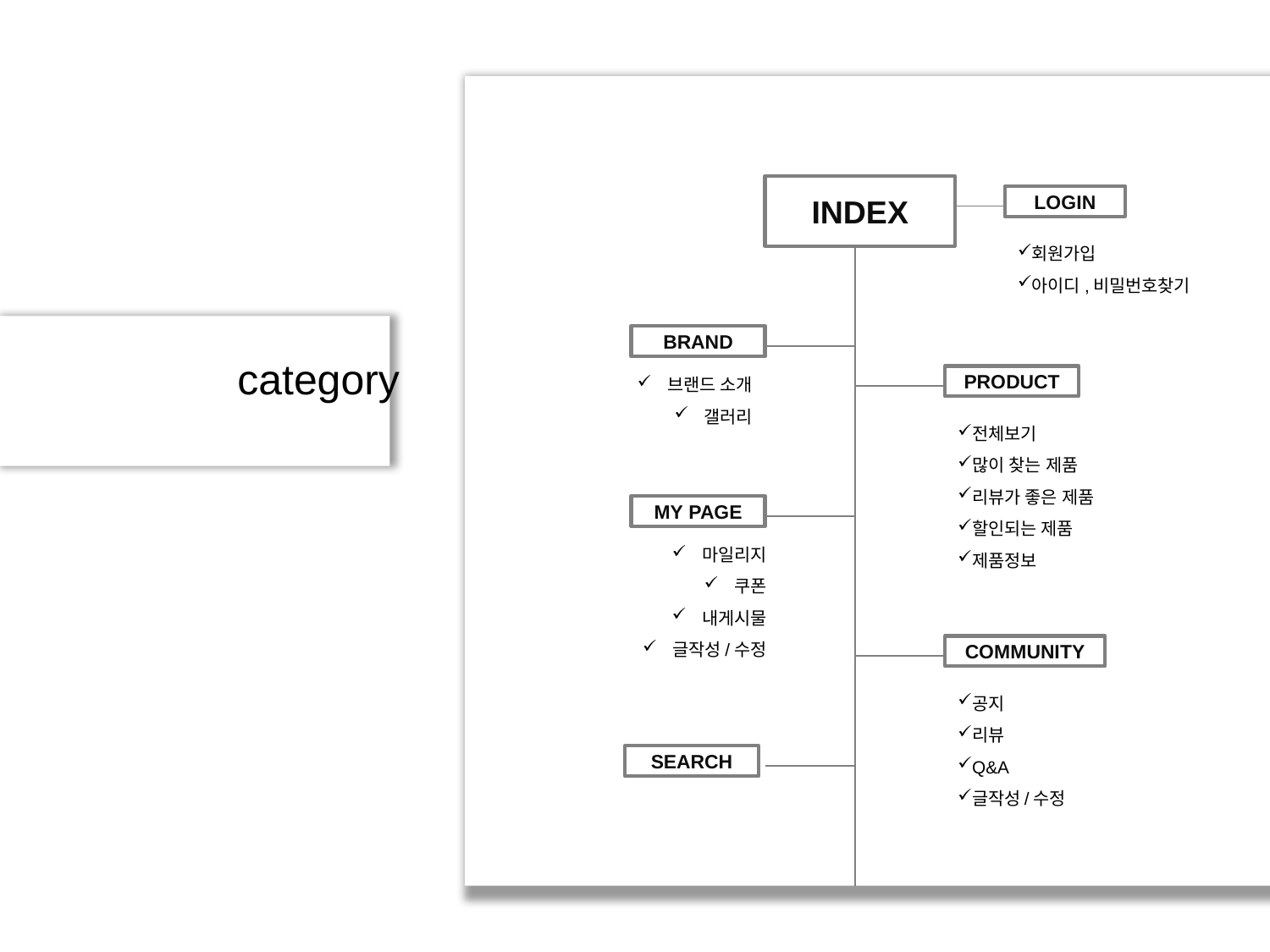

INDEX
LOGIN
회원가입
아이디,비밀번호찾기

BRAND
category
브랜드 소개
갤러리
PRODUCT
전체보기
많이 찾는 제품
리뷰가 좋은 제품
할인되는 제품
제품정보
MY PAGE
마일리지
쿠폰
내게시물
글작성/수정
COMMUNITY
공지
리뷰
Q&A
글작성/수정
SEARCH